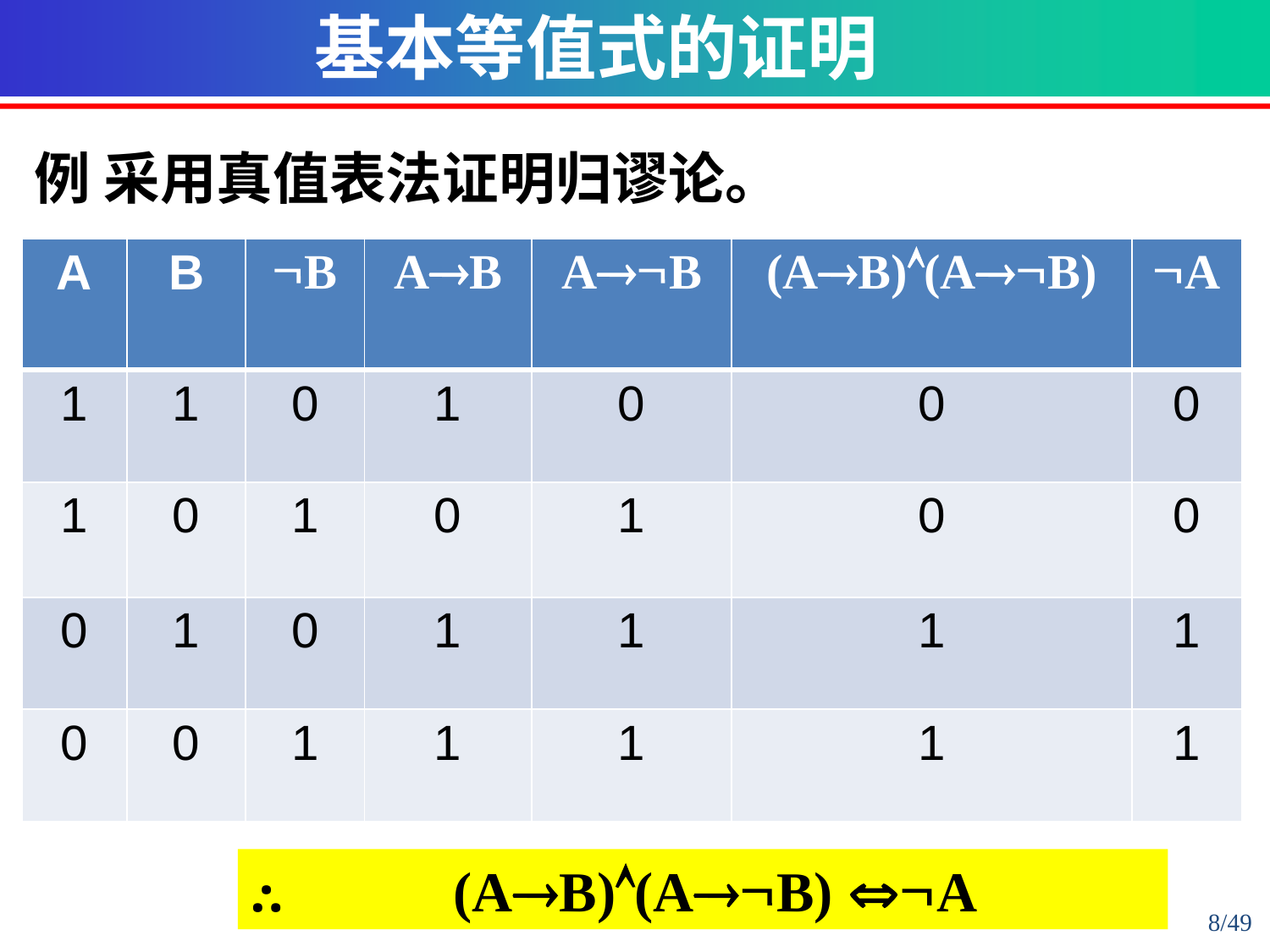

基本等值式的证明
例 采用真值表法证明归谬论。
| A | B | ¬B | A→B | A→¬B | (A→B)∧(A→¬B) | ¬A |
| --- | --- | --- | --- | --- | --- | --- |
| 1 | 1 | 0 | 1 | 0 | 0 | 0 |
| 1 | 0 | 1 | 0 | 1 | 0 | 0 |
| 0 | 1 | 0 | 1 | 1 | 1 | 1 |
| 0 | 0 | 1 | 1 | 1 | 1 | 1 |
⸫            (A→B)∧(A→¬B) ⇔¬A
8/49